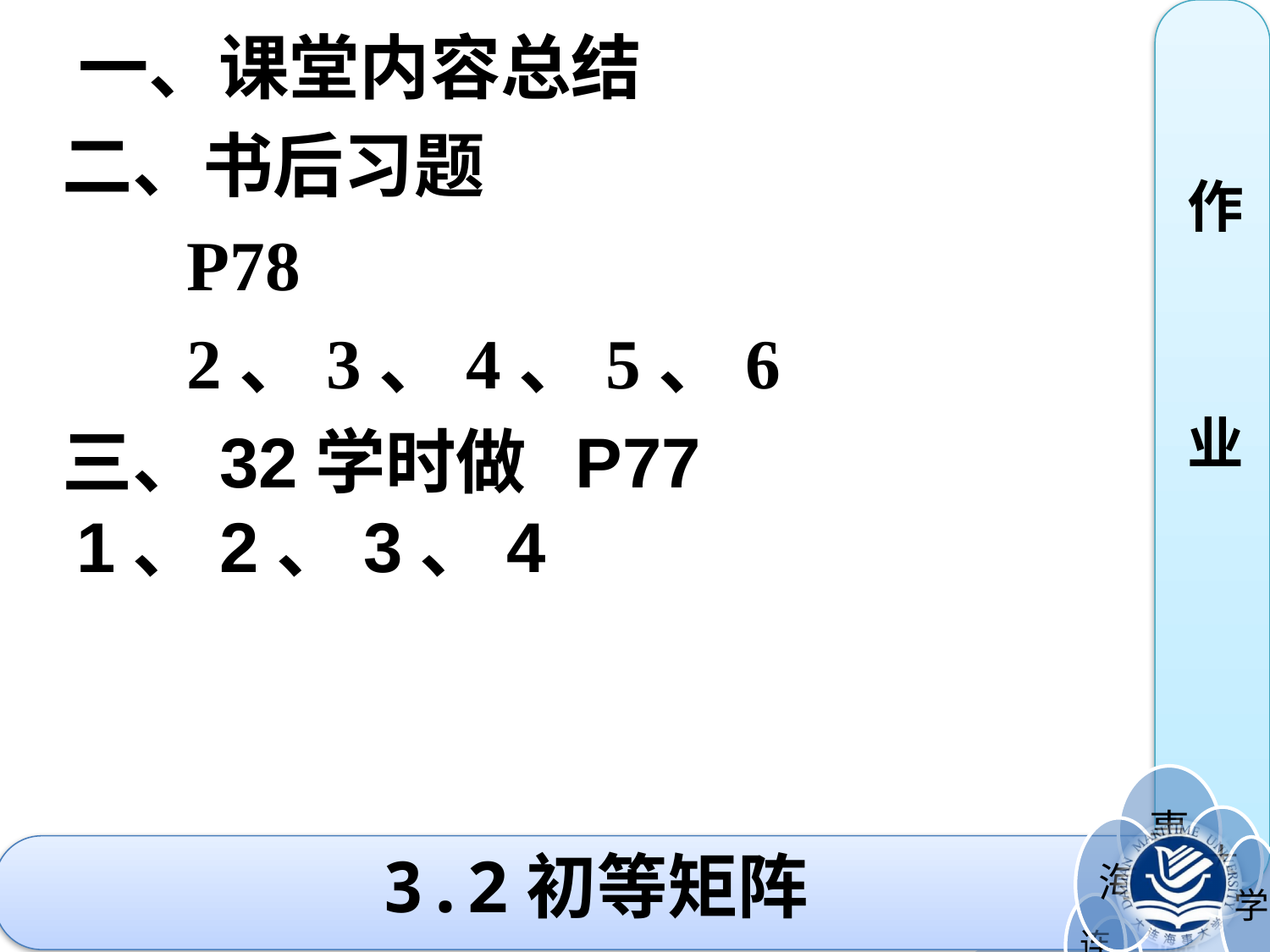

一、课堂内容总结
 二、书后习题
         P78
         2、3、4、5、6
 三、32学时做  P77  1、2、3、4

作

业
3.2初等矩阵